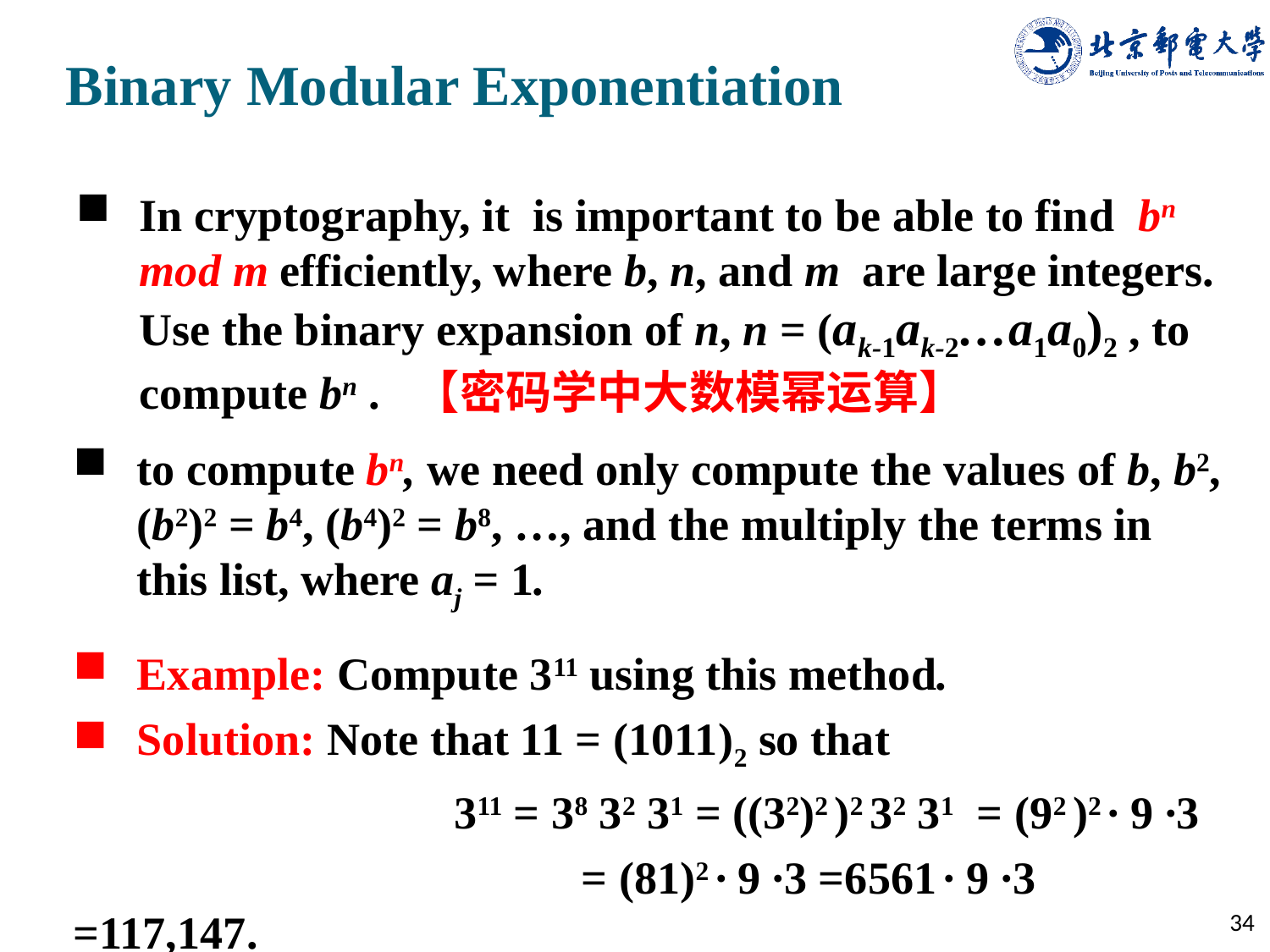

# Binary Modular Exponentiation
In cryptography, it  is important to be able to find  bn mod m efficiently, where b, n, and m  are large integers. Use the binary expansion of n, n = (ak-1ak-2…a1a0)2 , to compute bn .  【密码学中大数模幂运算】
to compute bn, we need only compute the values of b, b2, (b2)2 = b4, (b4)2 = b8, …, and the multiply the terms in this list, where aj = 1.
Example: Compute 311 using this method.
Solution: Note that 11 = (1011)2 so that
			311 = 38 32 31 = ((32)2 )2 32 31  = (92 )2 ∙ 9 ∙3
				= (81)2 ∙ 9 ∙3 =6561 ∙ 9 ∙3 =117,147.